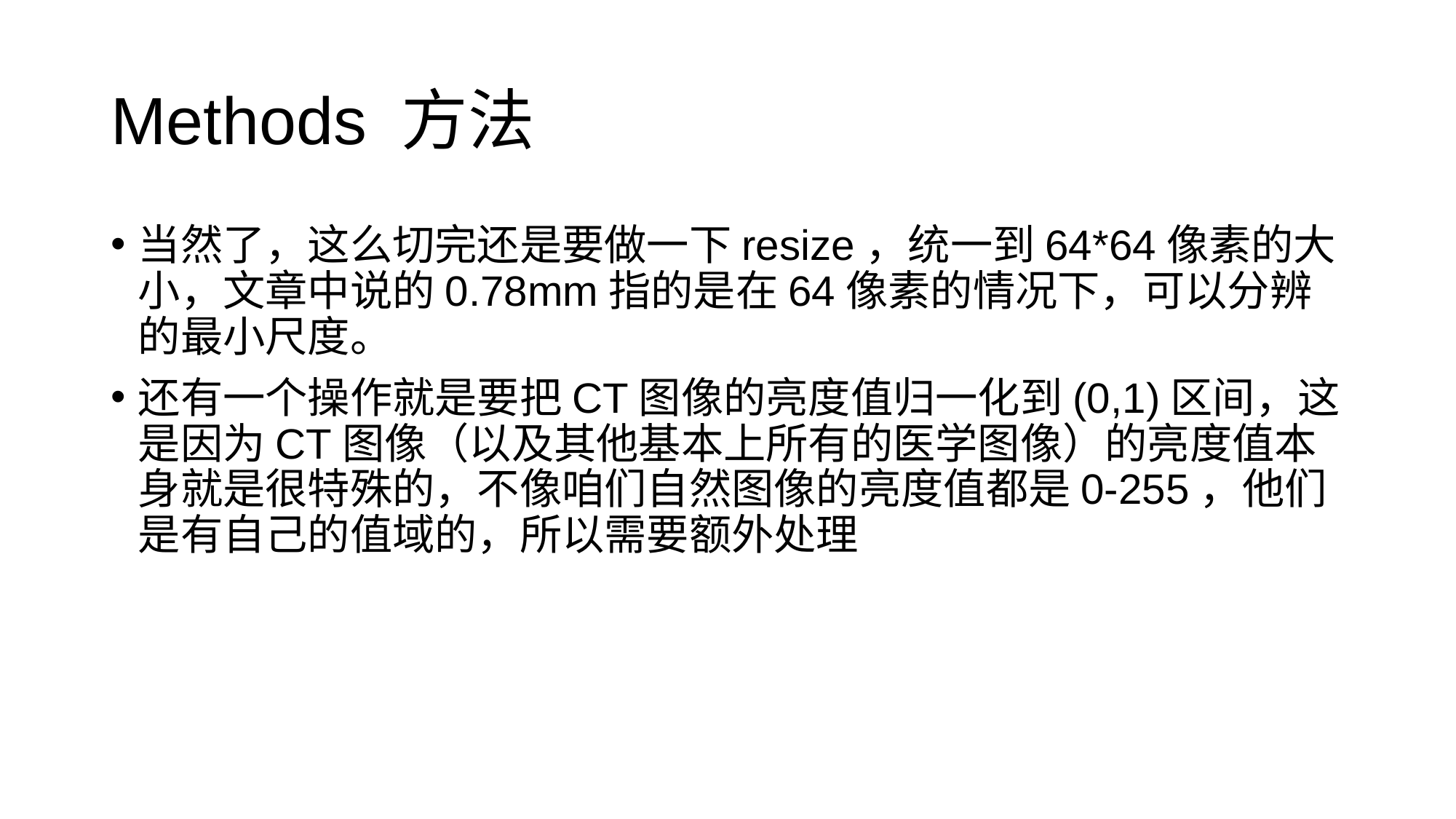

# Methods 方法
当然了，这么切完还是要做一下resize，统一到64*64像素的大小，文章中说的0.78mm指的是在64像素的情况下，可以分辨的最小尺度。
还有一个操作就是要把CT图像的亮度值归一化到(0,1)区间，这是因为CT图像（以及其他基本上所有的医学图像）的亮度值本身就是很特殊的，不像咱们自然图像的亮度值都是0-255，他们是有自己的值域的，所以需要额外处理